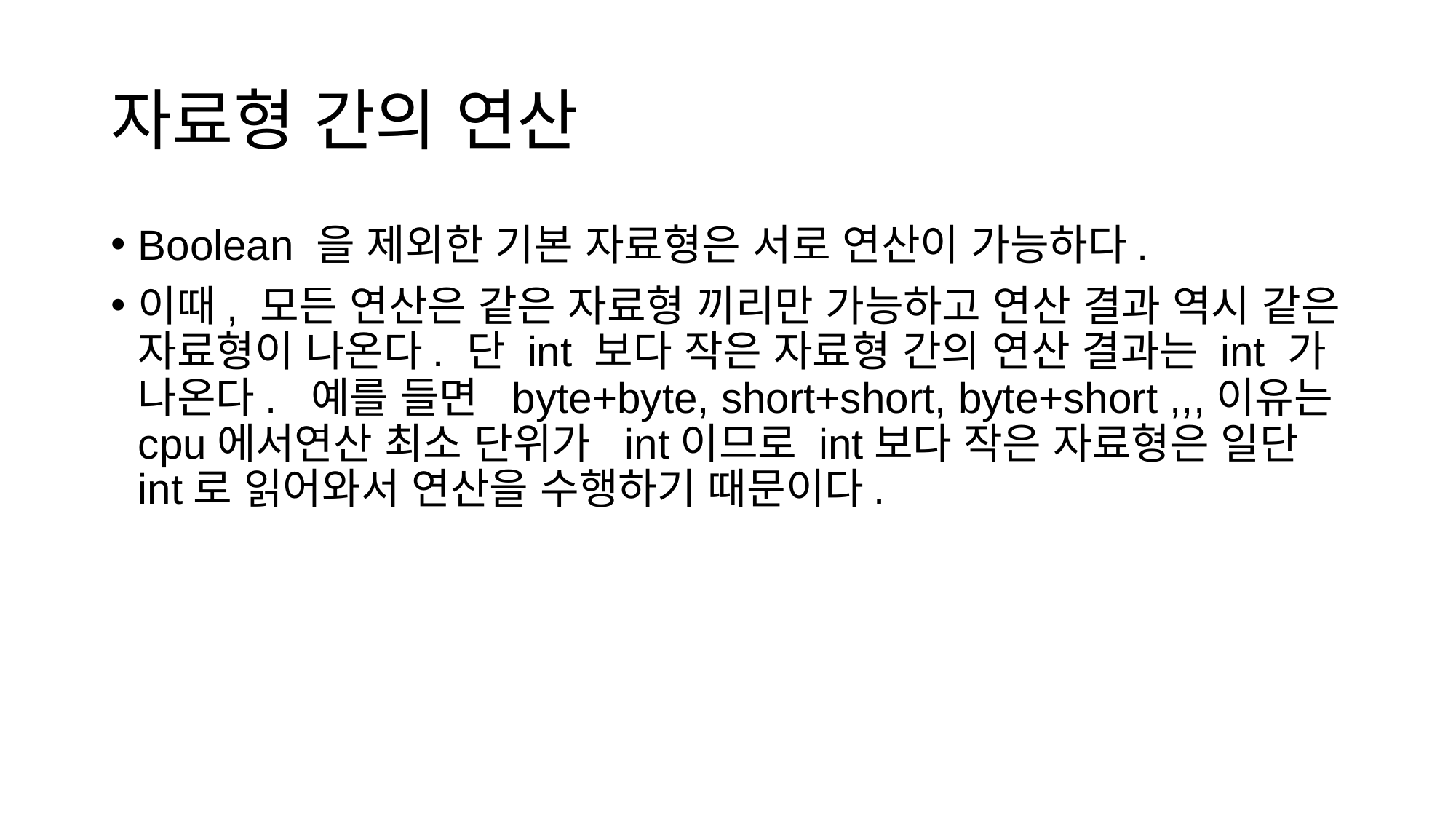

# 자료형 간의 연산
Boolean 을 제외한 기본 자료형은 서로 연산이 가능하다.
이때, 모든 연산은 같은 자료형 끼리만 가능하고 연산 결과 역시 같은 자료형이 나온다. 단 int 보다 작은 자료형 간의 연산 결과는 int 가 나온다.  예를 들면  byte+byte, short+short, byte+short ,,,이유는 cpu에서연산 최소 단위가  int이므로 int보다 작은 자료형은 일단 int로 읽어와서 연산을 수행하기 때문이다.